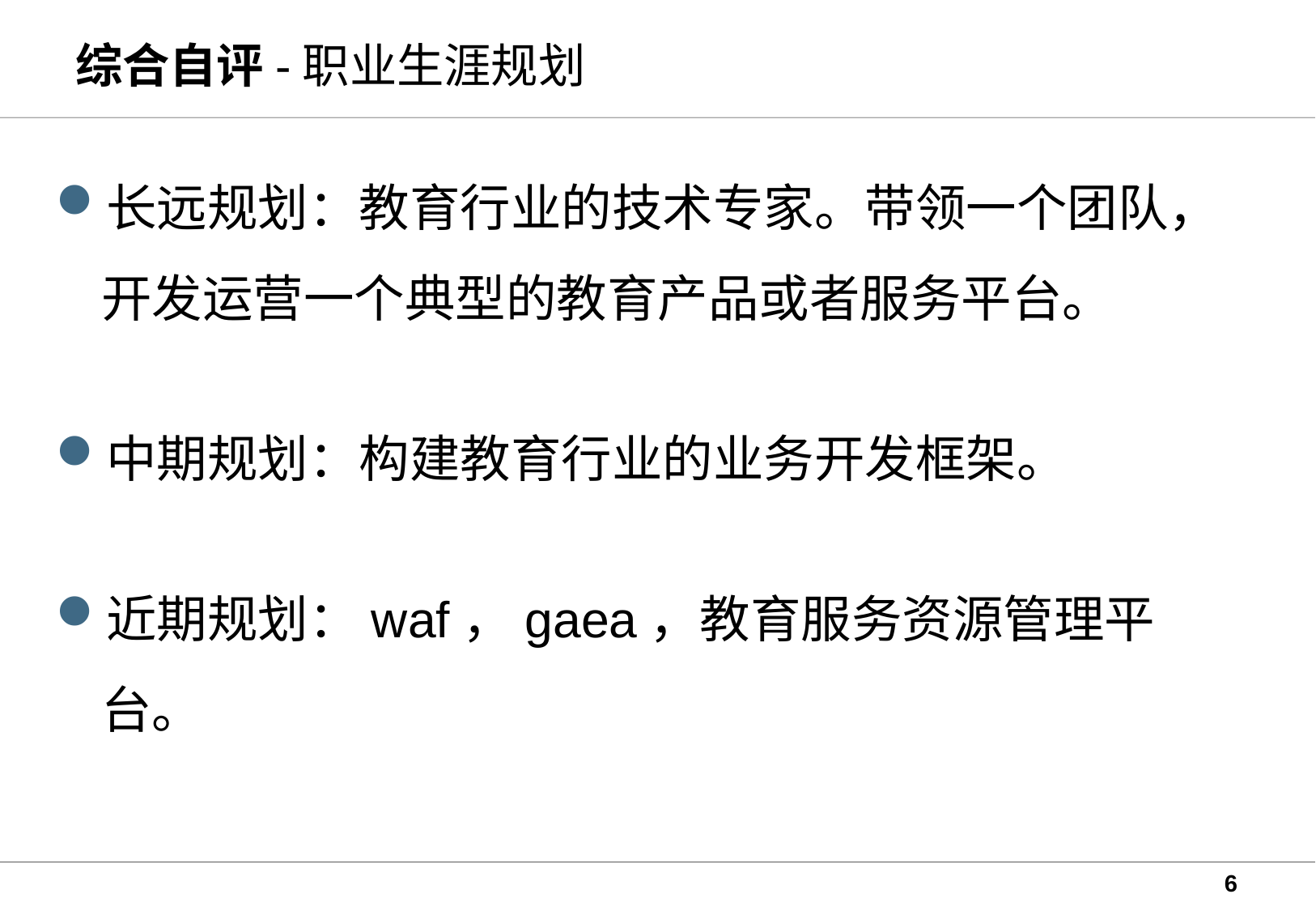

综合自评-职业生涯规划
长远规划：教育行业的技术专家。带领一个团队，开发运营一个典型的教育产品或者服务平台。

中期规划：构建教育行业的业务开发框架。

近期规划：waf，gaea，教育服务资源管理平台。
6